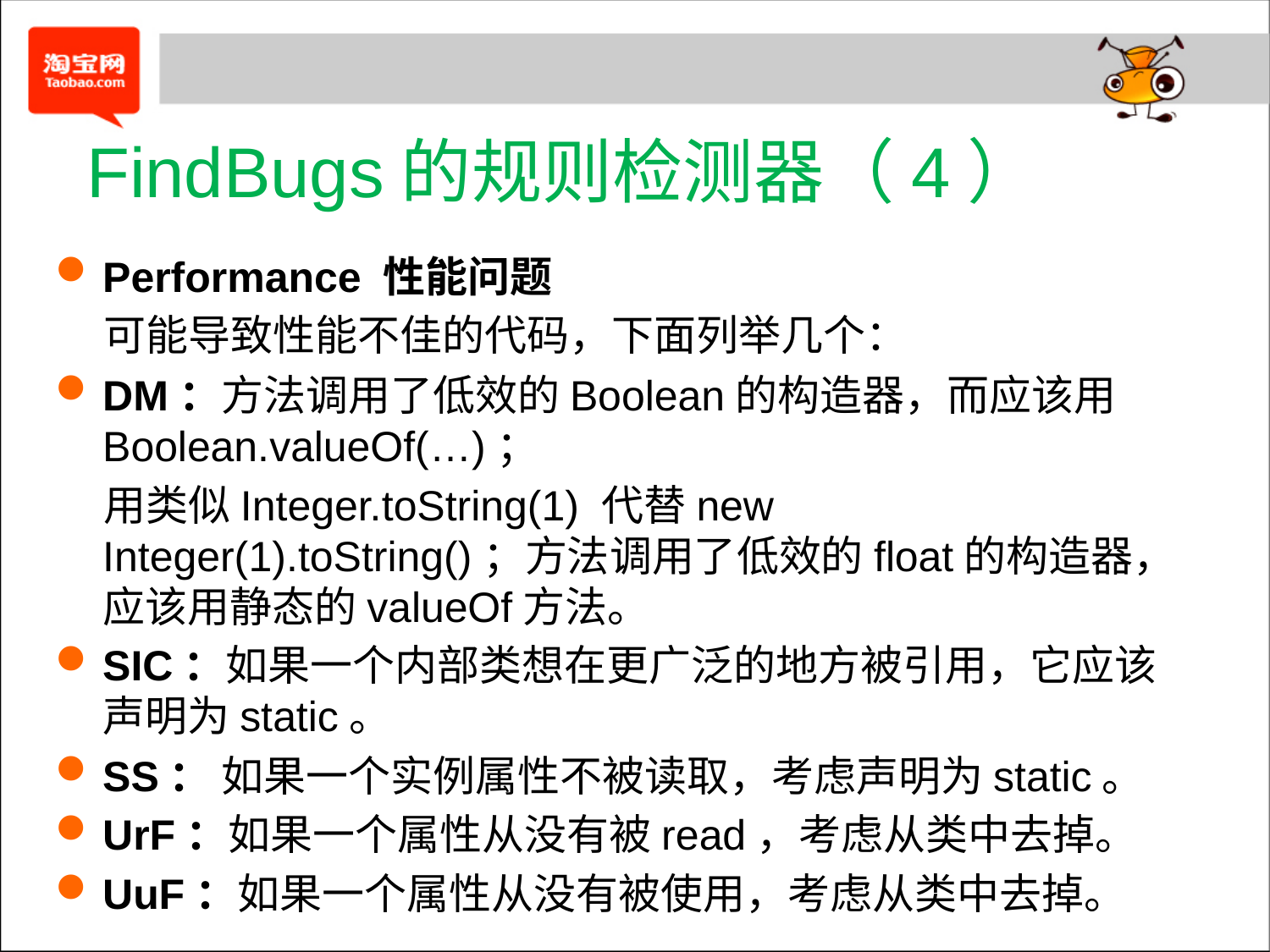

# FindBugs的规则检测器（4）
Performance 性能问题
    可能导致性能不佳的代码，下面列举几个：
DM：方法调用了低效的Boolean的构造器，而应该用Boolean.valueOf(…)；
    用类似Integer.toString(1) 代替new Integer(1).toString()；方法调用了低效的float的构造器，应该用静态的valueOf方法。
SIC：如果一个内部类想在更广泛的地方被引用，它应该声明为static。
SS： 如果一个实例属性不被读取，考虑声明为static。
UrF：如果一个属性从没有被read，考虑从类中去掉。
UuF：如果一个属性从没有被使用，考虑从类中去掉。